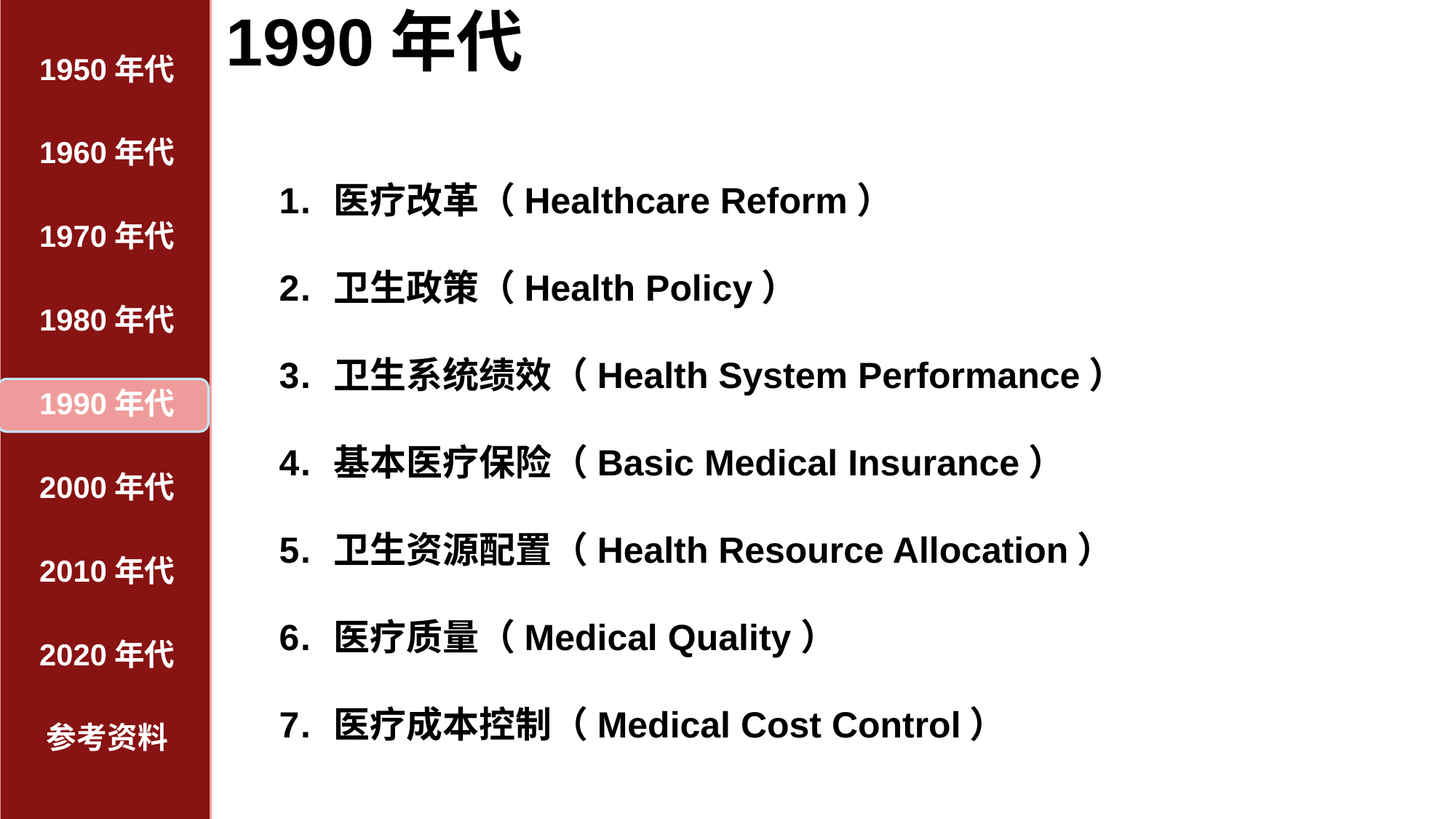

# 1990年代

1950年代
1960年代
医疗改革（Healthcare Reform）
卫生政策（Health Policy）
卫生系统绩效（Health System Performance）
基本医疗保险（Basic Medical Insurance）
卫生资源配置（Health Resource Allocation）
医疗质量（Medical Quality）
医疗成本控制（Medical Cost Control）
1970年代
1980年代

1990年代

2000年代
2010年代
2020年代
参考资料